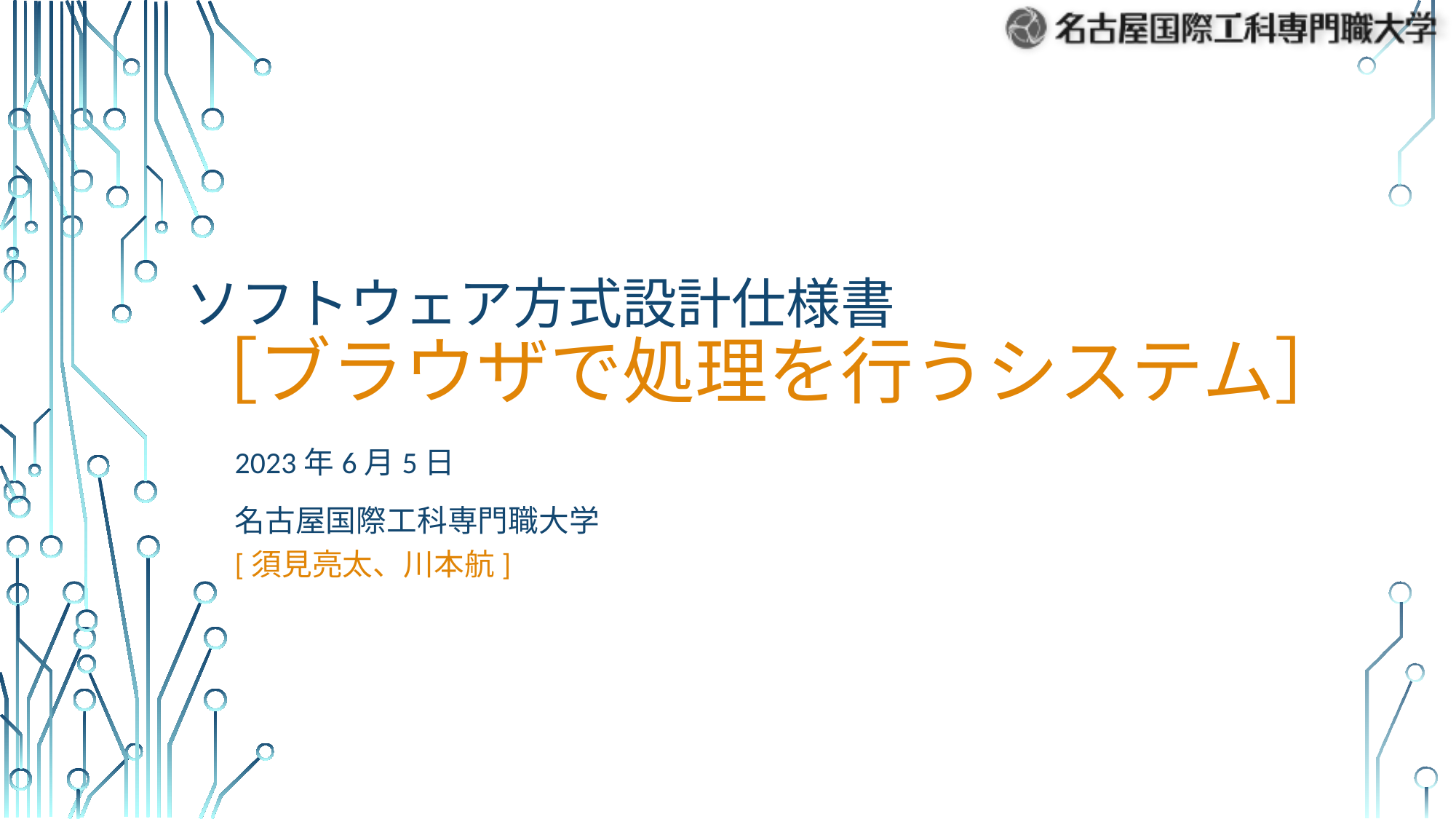

# ソフトウェア方式設計仕様書 ［ブラウザで処理を行うシステム］
2023年6月5日
名古屋国際工科専門職大学
[須見亮太、川本航]